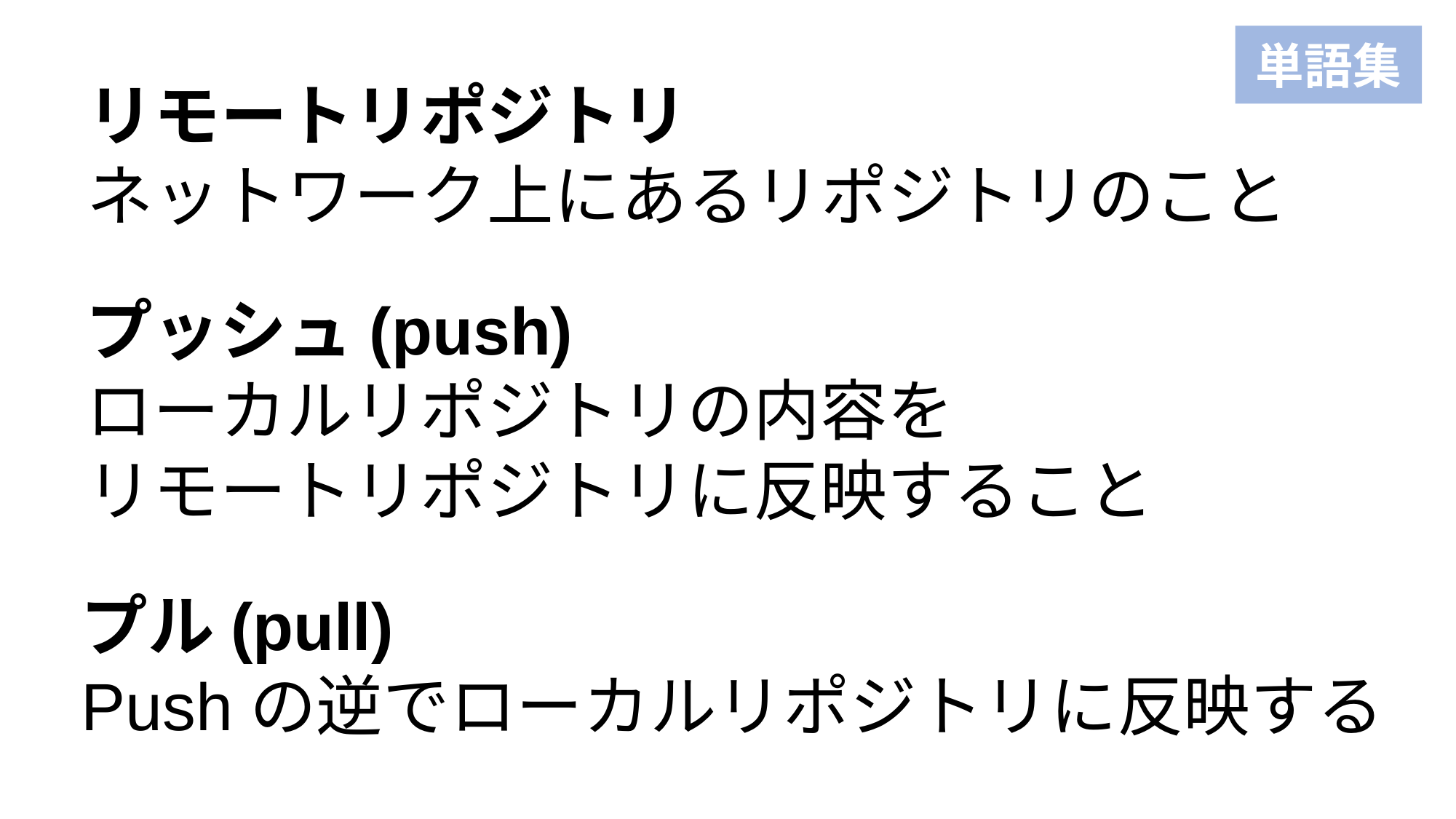

単語集
リモートリポジトリ
ネットワーク上にあるリポジトリのこと
プッシュ(push)
ローカルリポジトリの内容を
リモートリポジトリに反映すること
プル(pull)
Pushの逆でローカルリポジトリに反映する